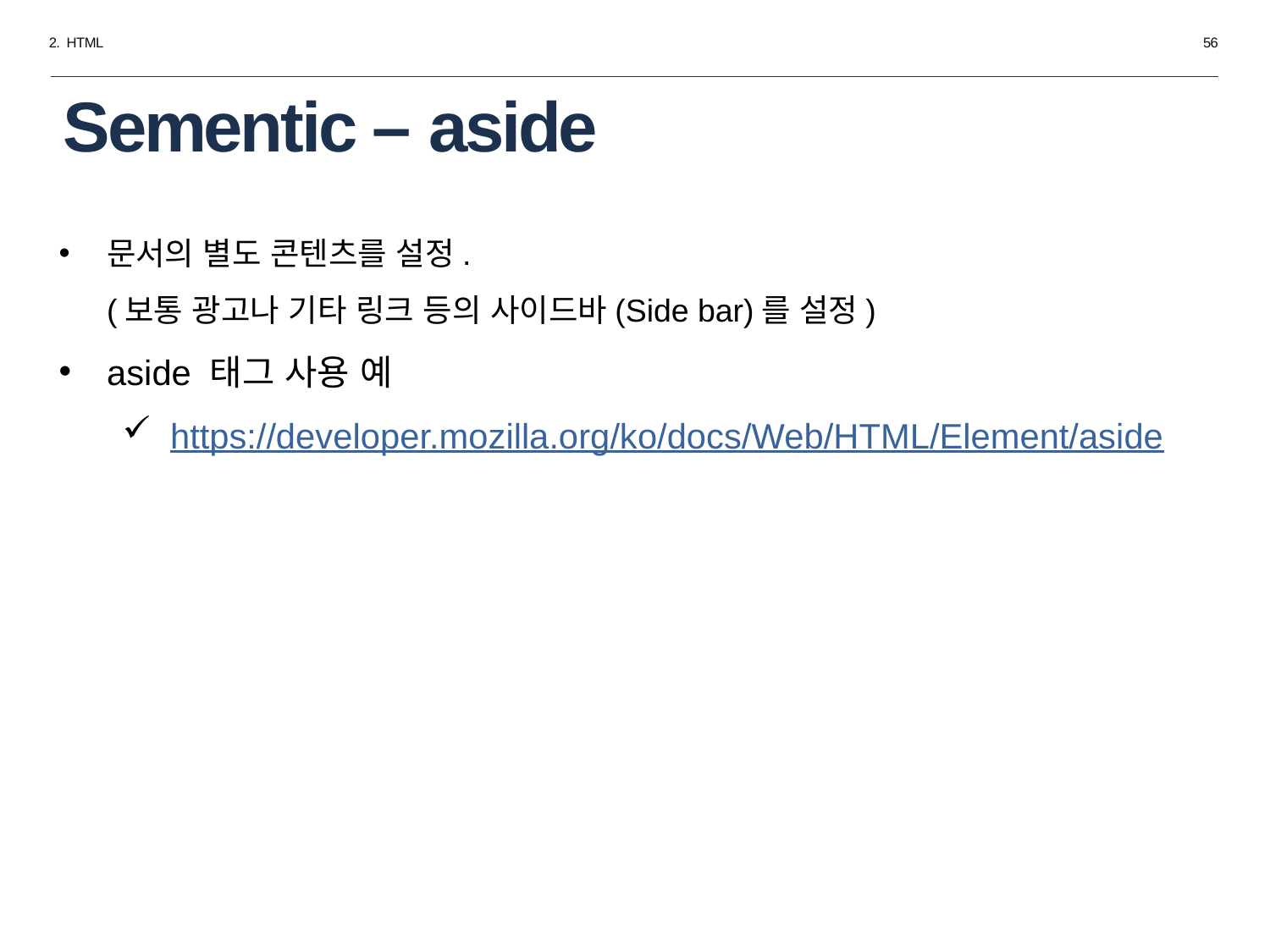

2.  HTML
56
# Sementic – aside
문서의 별도 콘텐츠를 설정.
(보통 광고나 기타 링크 등의 사이드바(Side bar)를 설정)
aside 태그 사용 예
https://developer.mozilla.org/ko/docs/Web/HTML/Element/aside